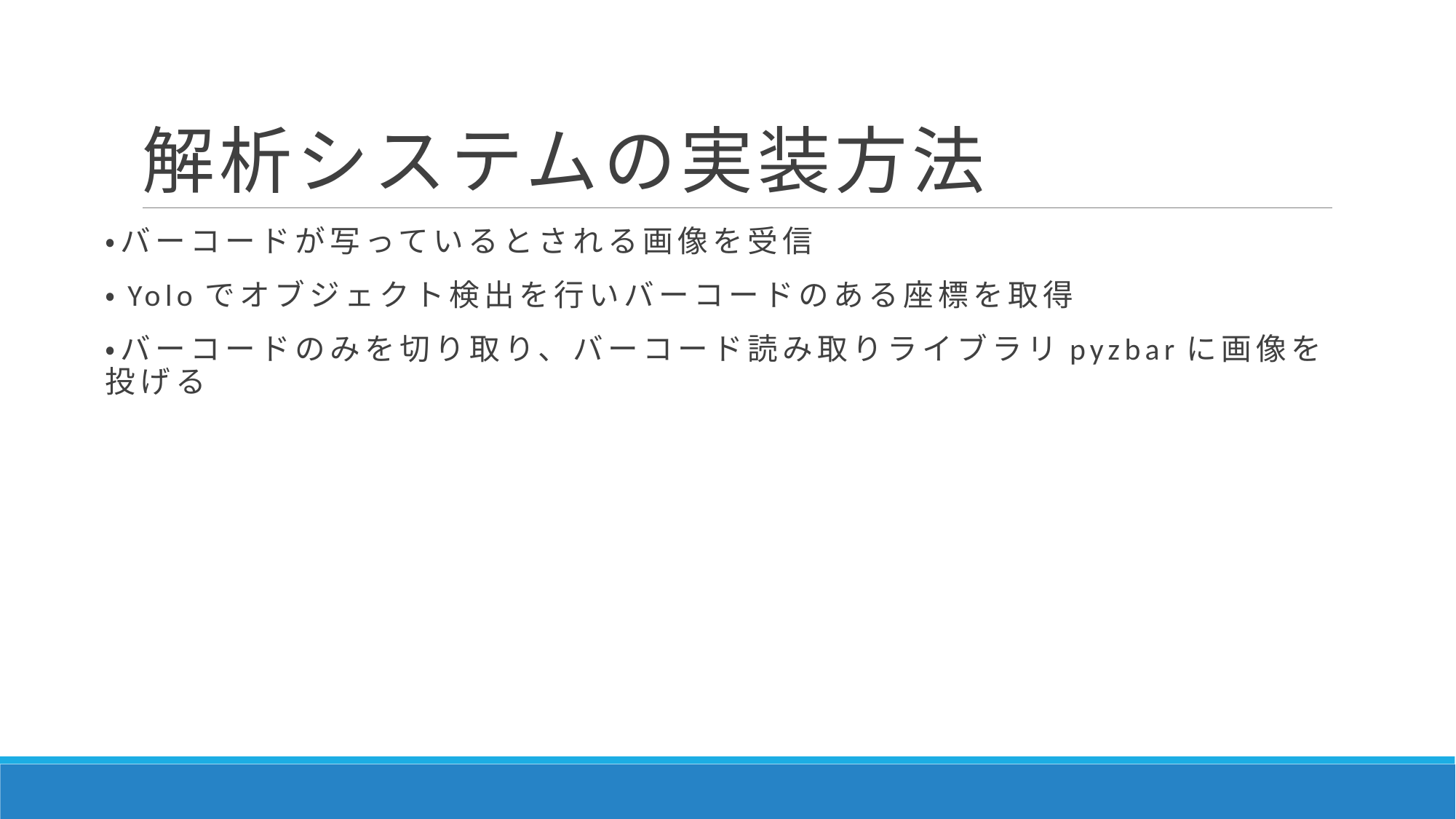

# 解析システムの実装方法
・バーコードが写っているとされる画像を受信
・Yoloでオブジェクト検出を行いバーコードのある座標を取得
・バーコードのみを切り取り、バーコード読み取りライブラリpyzbarに画像を投げる